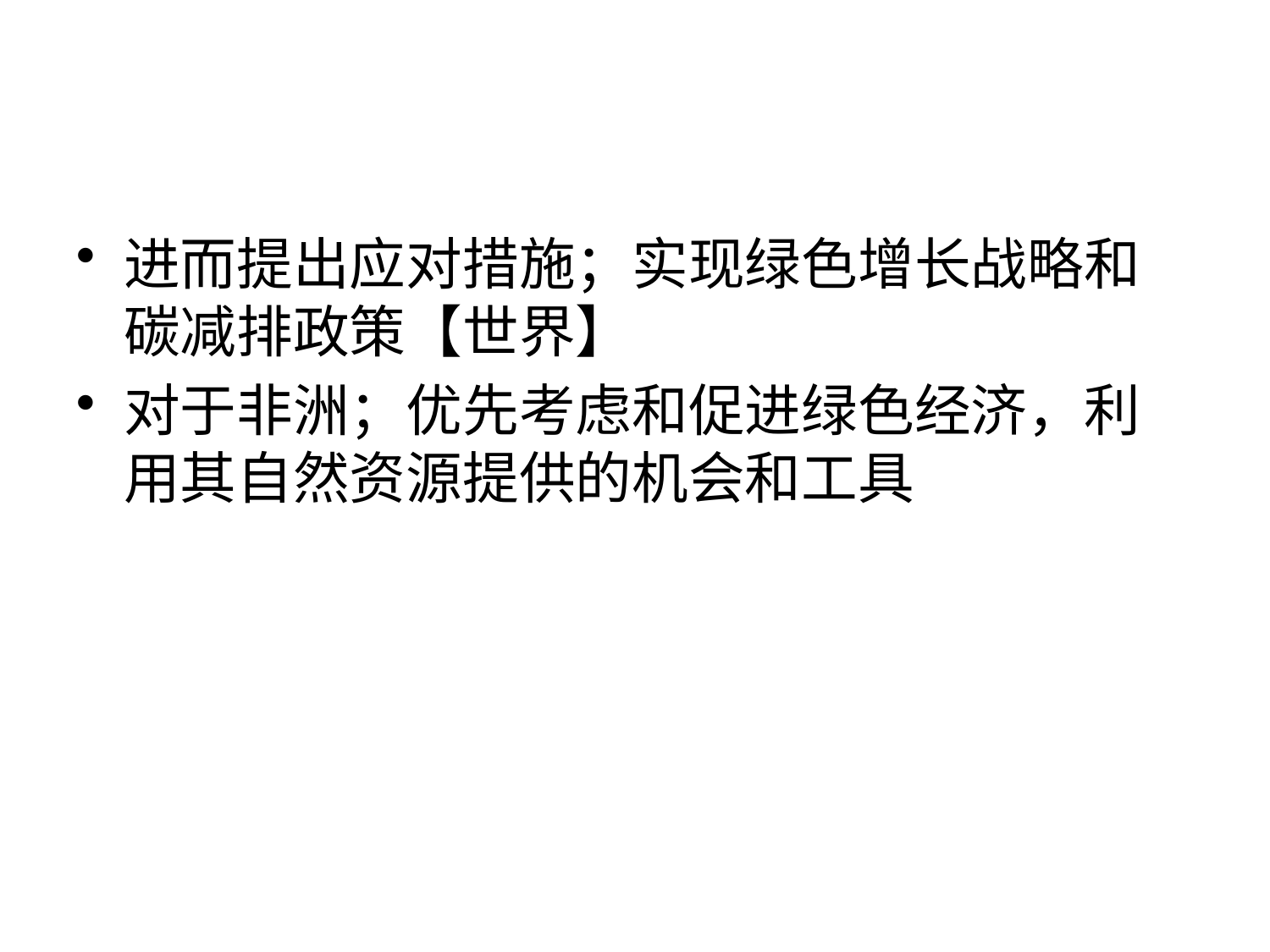

#
进而提出应对措施；实现绿色增长战略和碳减排政策【世界】
对于非洲；优先考虑和促进绿色经济，利用其自然资源提供的机会和工具